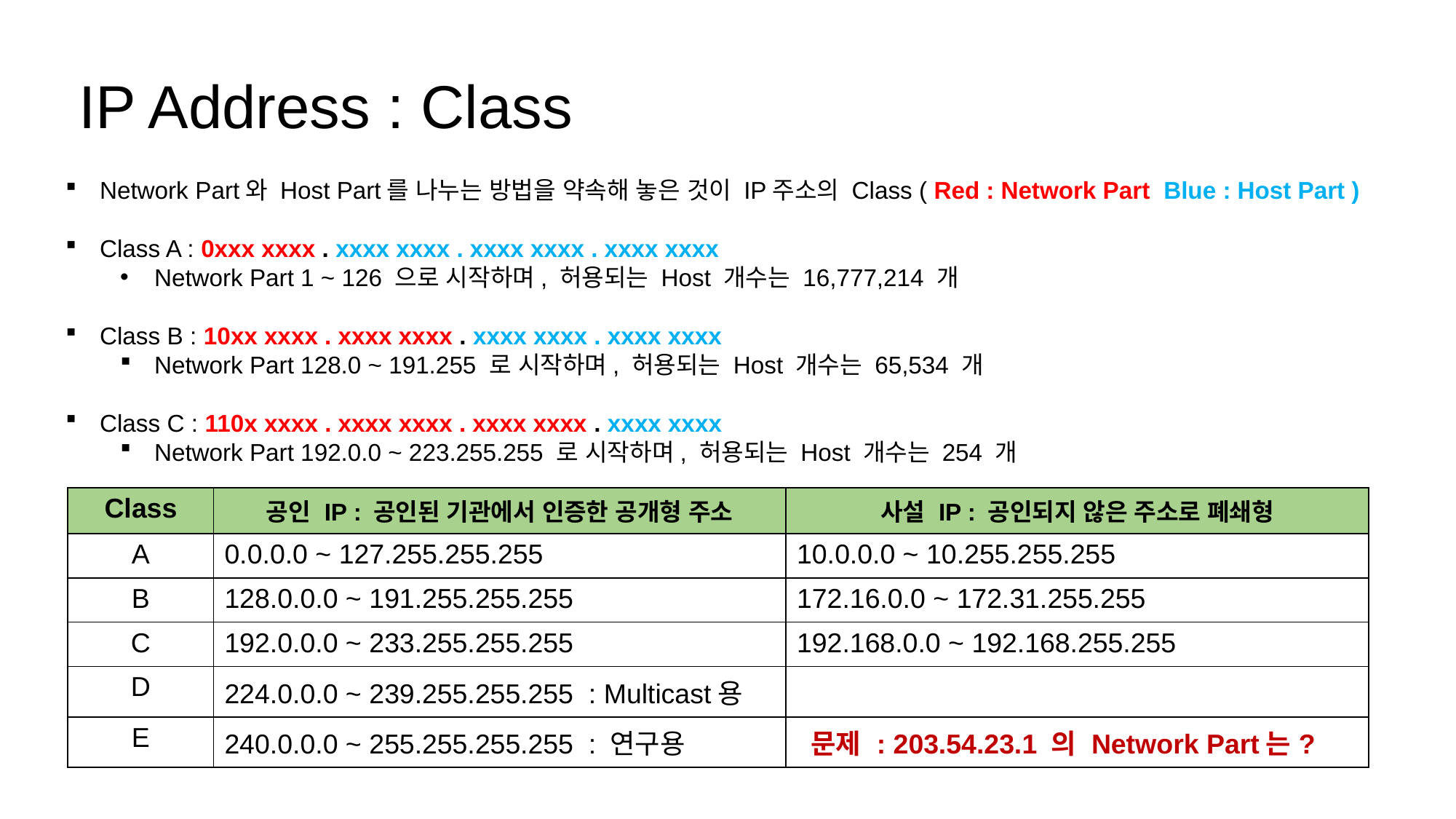

# IP Address : Class
Network Part와 Host Part를 나누는 방법을 약속해 놓은 것이 IP주소의 Class ( Red : Network Part  Blue : Host Part )

Class A : 0xxx xxxx . xxxx xxxx . xxxx xxxx . xxxx xxxx
Network Part 1 ~ 126 으로 시작하며, 허용되는 Host 개수는 16,777,214 개

Class B : 10xx xxxx . xxxx xxxx . xxxx xxxx . xxxx xxxx
Network Part 128.0 ~ 191.255 로 시작하며, 허용되는 Host 개수는 65,534 개

Class C : 110x xxxx . xxxx xxxx . xxxx xxxx . xxxx xxxx
Network Part 192.0.0 ~ 223.255.255 로 시작하며, 허용되는 Host 개수는 254 개
| Class | 공인 IP : 공인된 기관에서 인증한 공개형 주소 | 사설 IP : 공인되지 않은 주소로 폐쇄형 |
| --- | --- | --- |
| A | 0.0.0.0 ~ 127.255.255.255 | 10.0.0.0 ~ 10.255.255.255 |
| B | 128.0.0.0 ~ 191.255.255.255 | 172.16.0.0 ~ 172.31.255.255 |
| C | 192.0.0.0 ~ 233.255.255.255 | 192.168.0.0 ~ 192.168.255.255 |
| D | 224.0.0.0 ~ 239.255.255.255 : Multicast용 |  |
| E | 240.0.0.0 ~ 255.255.255.255 : 연구용 | 문제 : 203.54.23.1 의 Network Part는? |